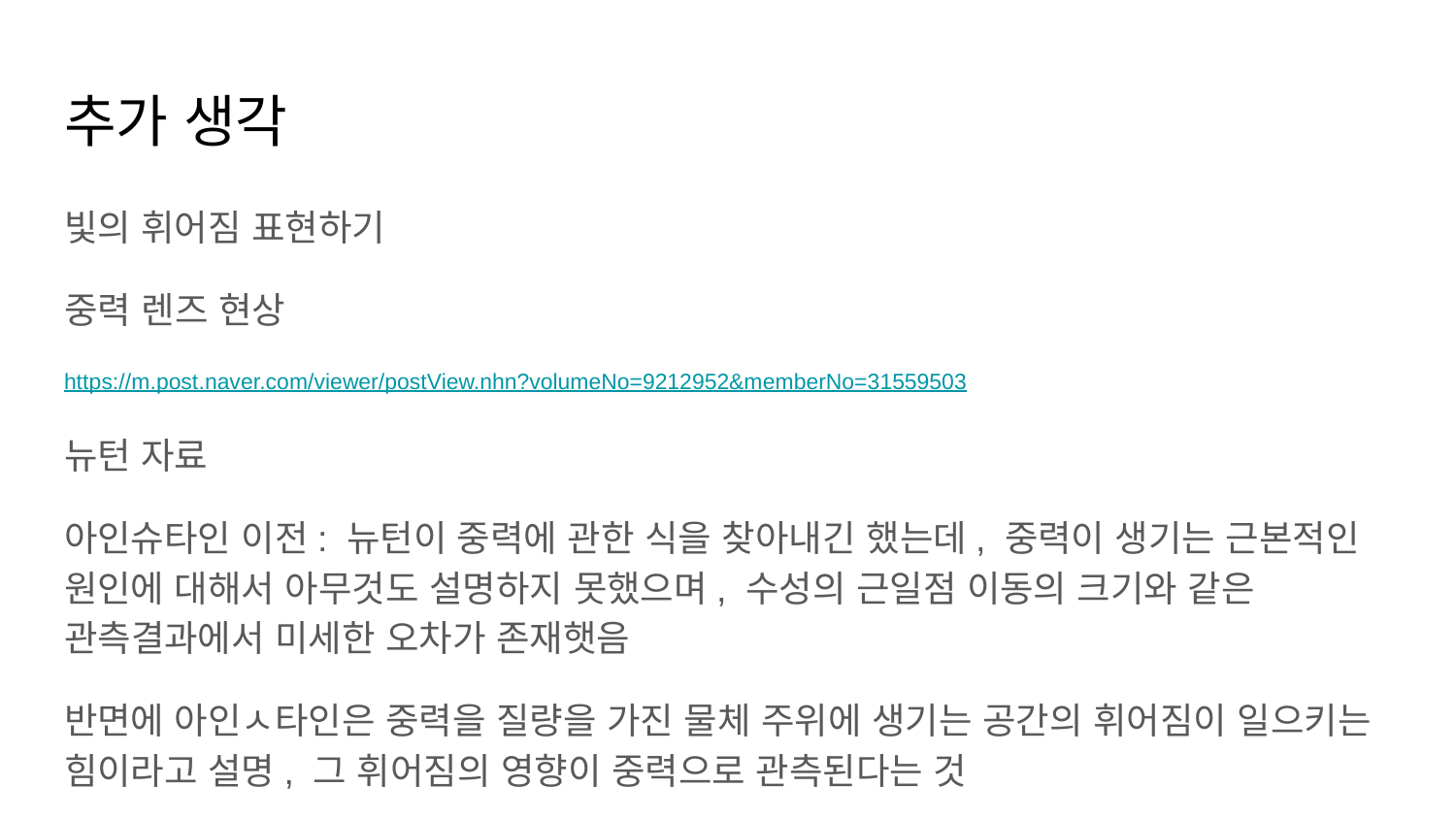

# 추가 생각
빛의 휘어짐 표현하기
중력 렌즈 현상
https://m.post.naver.com/viewer/postView.nhn?volumeNo=9212952&memberNo=31559503
뉴턴 자료
아인슈타인 이전: 뉴턴이 중력에 관한 식을 찾아내긴 했는데, 중력이 생기는 근본적인 원인에 대해서 아무것도 설명하지 못했으며, 수성의 근일점 이동의 크기와 같은 관측결과에서 미세한 오차가 존재햇음
반면에 아인ㅅ타인은 중력을 질량을 가진 물체 주위에 생기는 공간의 휘어짐이 일으키는 힘이라고 설명, 그 휘어짐의 영향이 중력으로 관측된다는 것